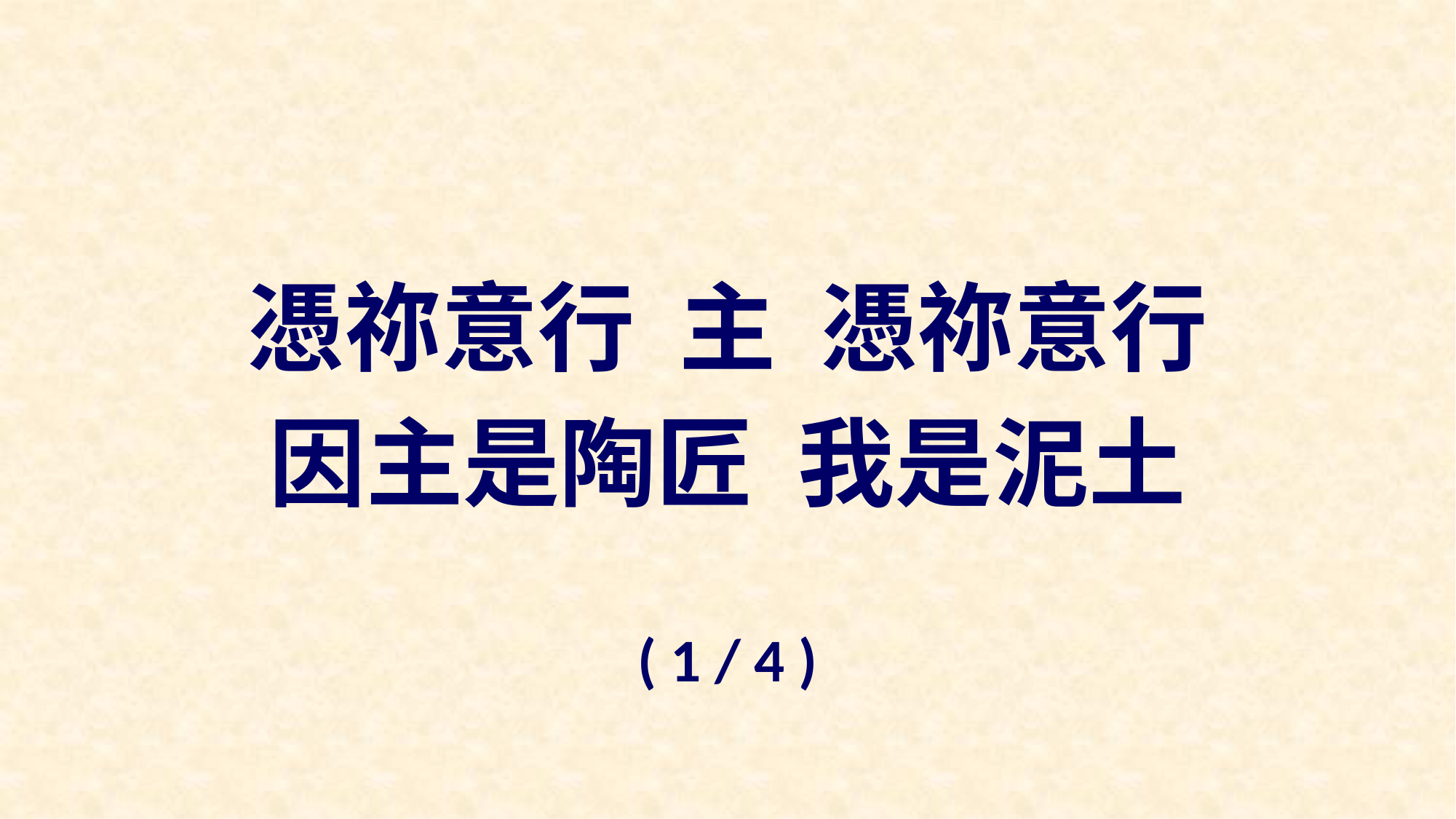

憑祢意行  主  憑祢意行
因主是陶匠  我是泥土
( 1 / 4 )